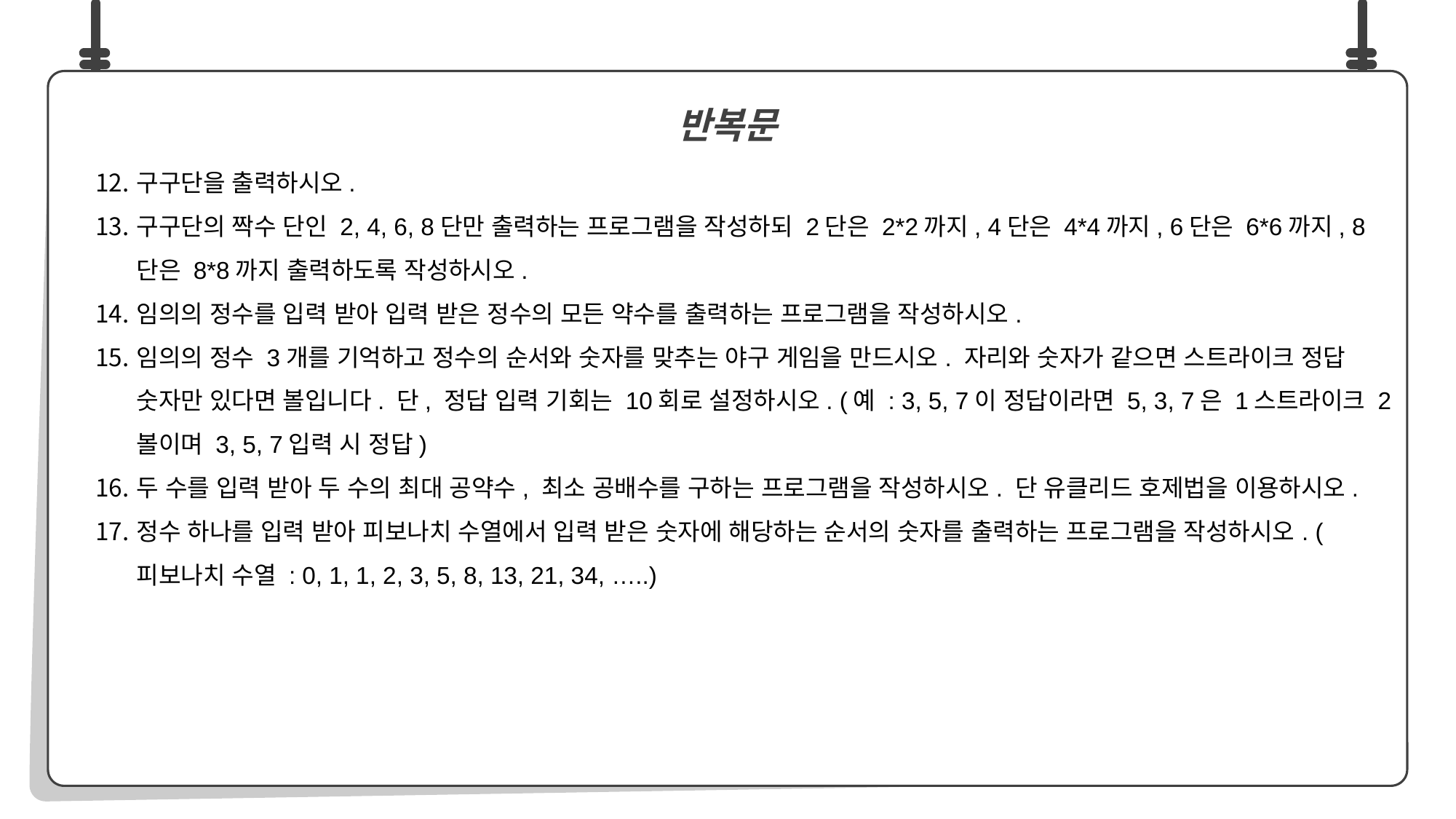

구구단을 출력하시오.
구구단의 짝수 단인 2, 4, 6, 8단만 출력하는 프로그램을 작성하되 2단은 2*2까지, 4단은 4*4까지, 6단은 6*6까지, 8단은 8*8까지 출력하도록 작성하시오.
임의의 정수를 입력 받아 입력 받은 정수의 모든 약수를 출력하는 프로그램을 작성하시오.
임의의 정수 3개를 기억하고 정수의 순서와 숫자를 맞추는 야구 게임을 만드시오. 자리와 숫자가 같으면 스트라이크 정답 숫자만 있다면 볼입니다. 단, 정답 입력 기회는 10회로 설정하시오. (예 : 3, 5, 7이 정답이라면 5, 3, 7은 1스트라이크 2볼이며 3, 5, 7입력 시 정답)
두 수를 입력 받아 두 수의 최대 공약수, 최소 공배수를 구하는 프로그램을 작성하시오. 단 유클리드 호제법을 이용하시오.
정수 하나를 입력 받아 피보나치 수열에서 입력 받은 숫자에 해당하는 순서의 숫자를 출력하는 프로그램을 작성하시오. (피보나치 수열 : 0, 1, 1, 2, 3, 5, 8, 13, 21, 34, …..)

반복문